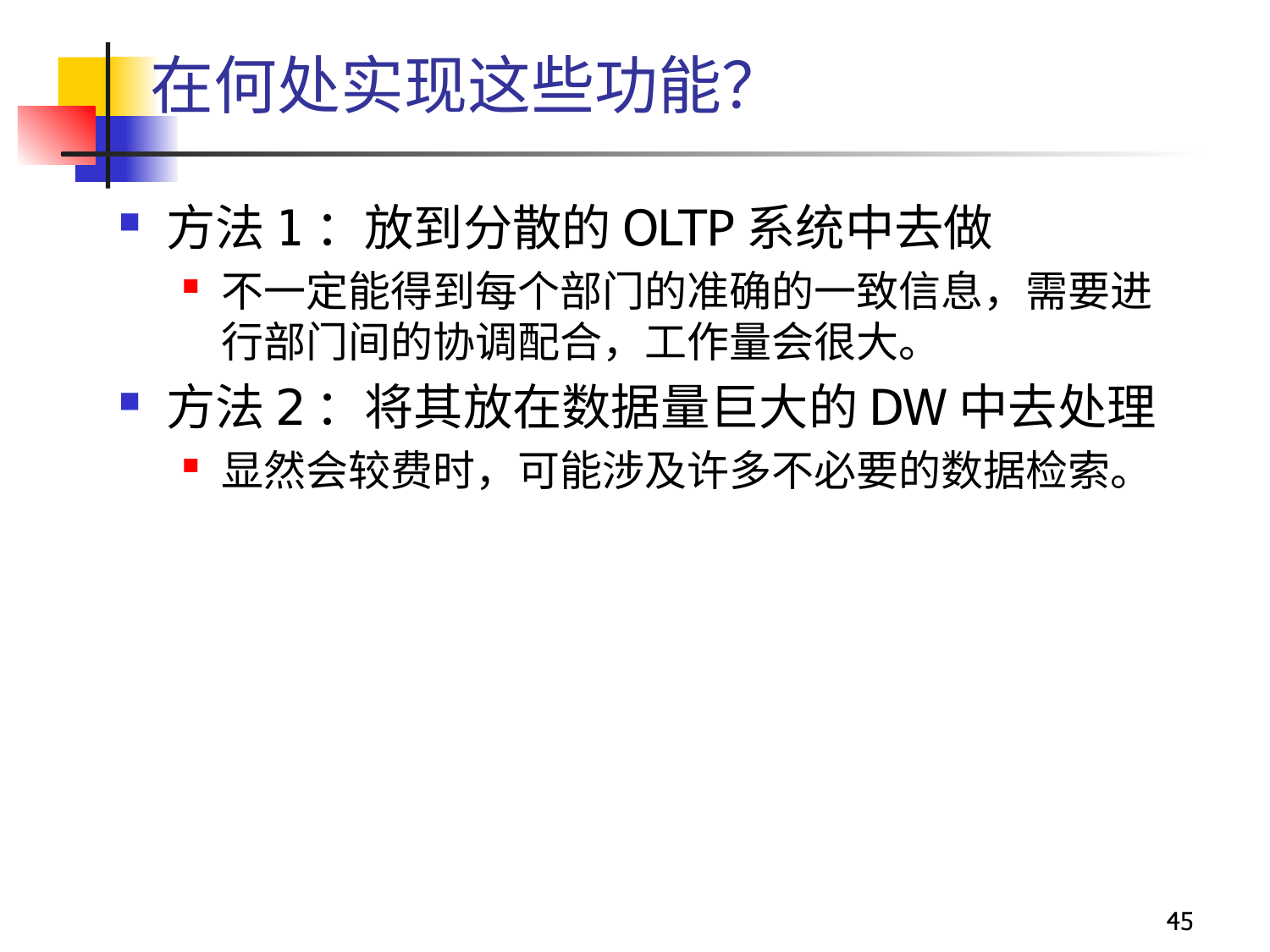

# 在何处实现这些功能？
方法1：放到分散的OLTP系统中去做
不一定能得到每个部门的准确的一致信息，需要进行部门间的协调配合，工作量会很大。
方法2：将其放在数据量巨大的DW中去处理
显然会较费时，可能涉及许多不必要的数据检索。
45